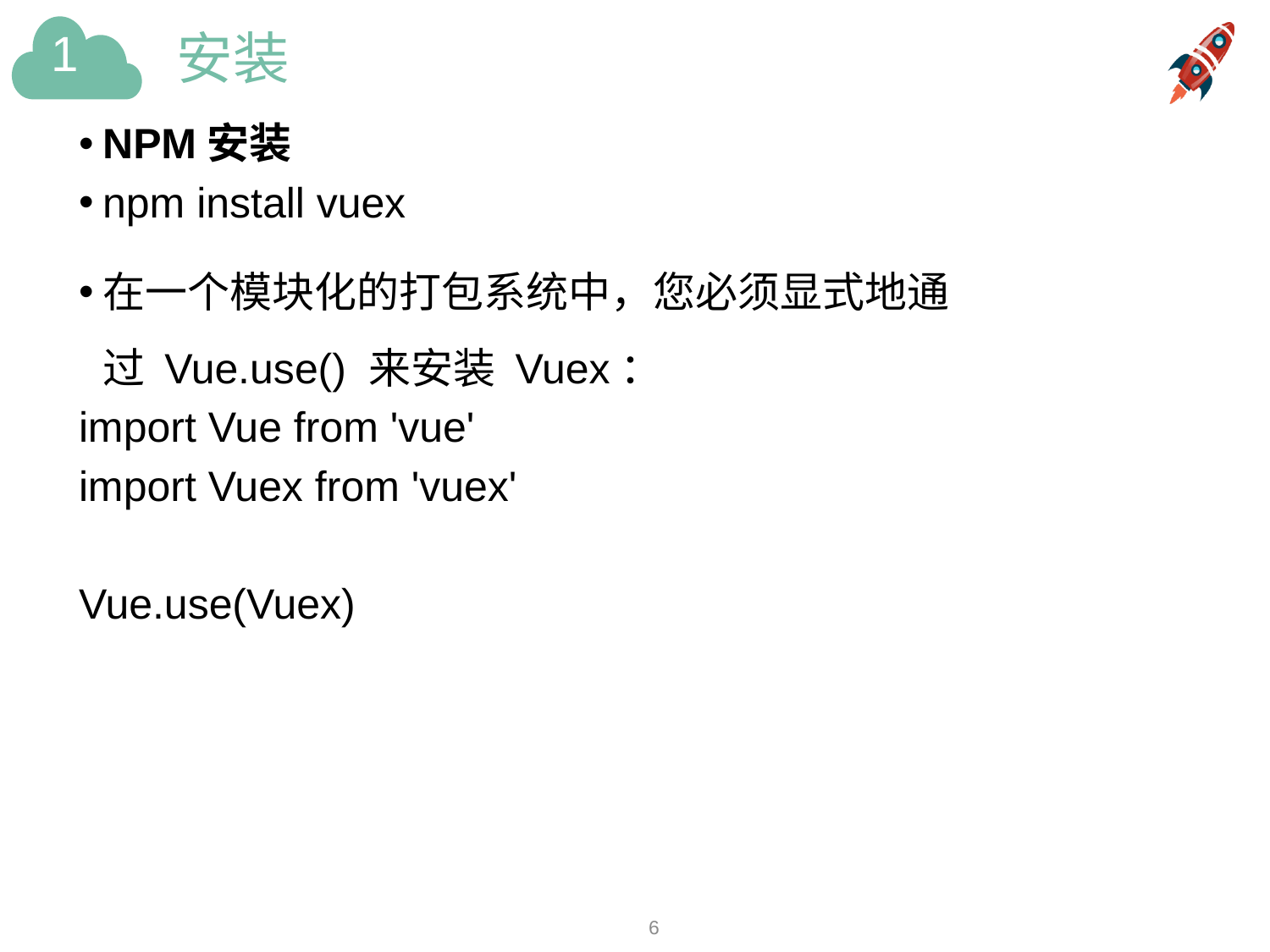

# 安装
NPM安装
npm install vuex
在一个模块化的打包系统中，您必须显式地通过 Vue.use() 来安装 Vuex：
import Vue from 'vue'
import Vuex from 'vuex'

Vue.use(Vuex)
6